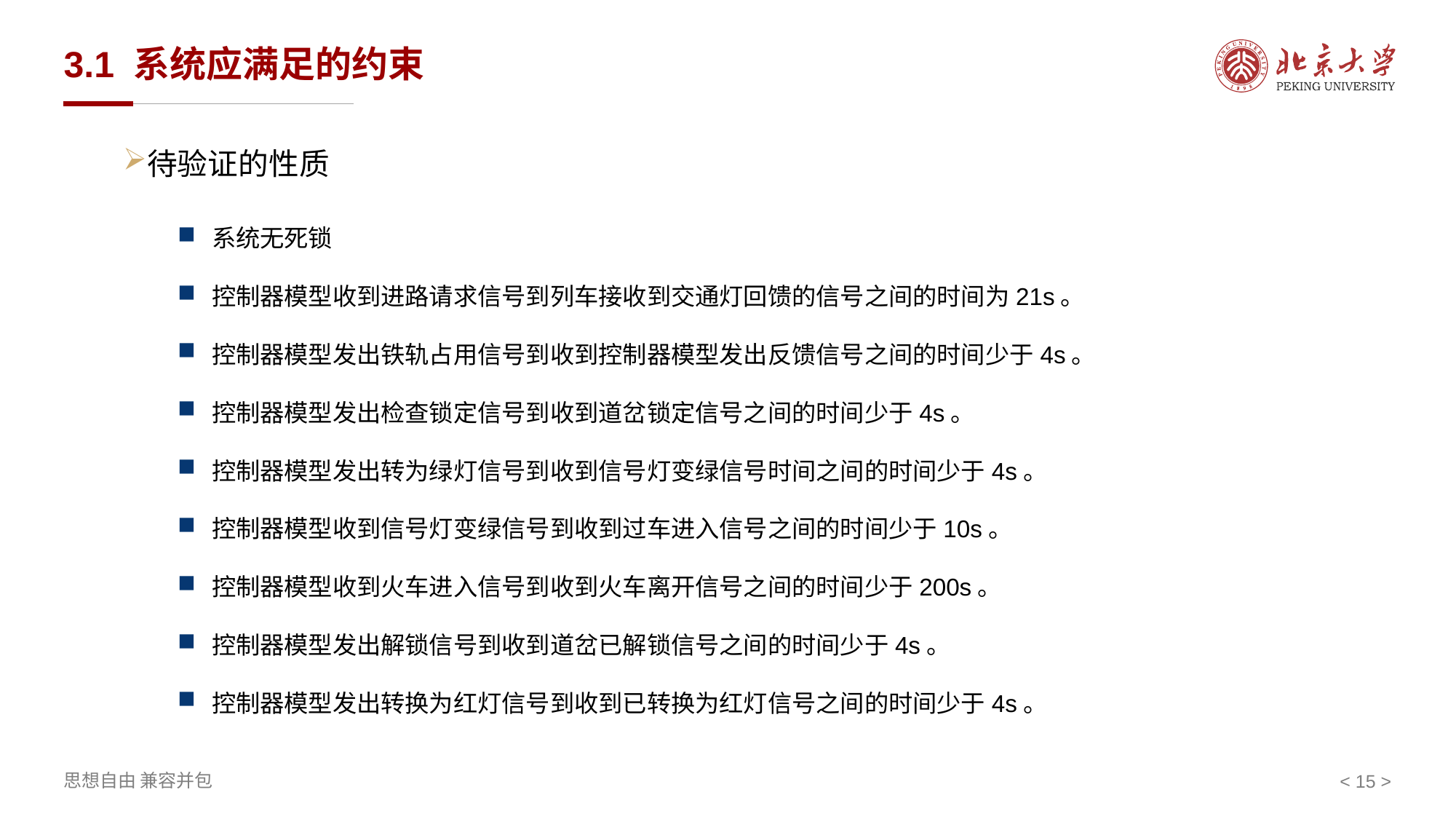

# 3.1 系统应满足的约束
待验证的性质
系统无死锁
控制器模型收到进路请求信号到列车接收到交通灯回馈的信号之间的时间为21s。
控制器模型发出铁轨占用信号到收到控制器模型发出反馈信号之间的时间少于4s。
控制器模型发出检查锁定信号到收到道岔锁定信号之间的时间少于4s。
控制器模型发出转为绿灯信号到收到信号灯变绿信号时间之间的时间少于4s。
控制器模型收到信号灯变绿信号到收到过车进入信号之间的时间少于10s。
控制器模型收到火车进入信号到收到火车离开信号之间的时间少于200s。
控制器模型发出解锁信号到收到道岔已解锁信号之间的时间少于4s。
控制器模型发出转换为红灯信号到收到已转换为红灯信号之间的时间少于4s。
< 15 >